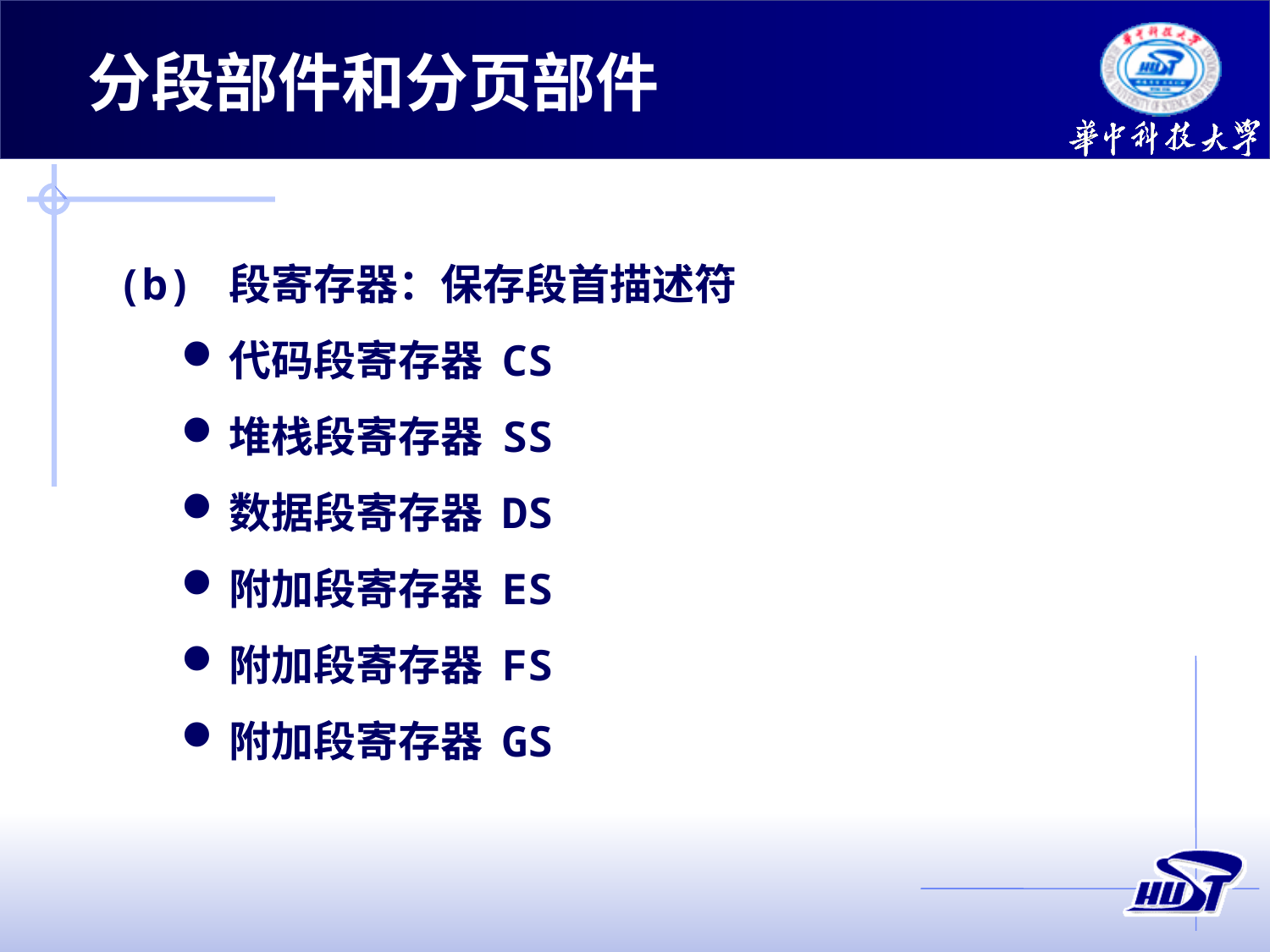

分段部件和分页部件
(b) 段寄存器：保存段首描述符
代码段寄存器 CS
堆栈段寄存器 SS
数据段寄存器 DS
附加段寄存器 ES
附加段寄存器 FS
附加段寄存器 GS